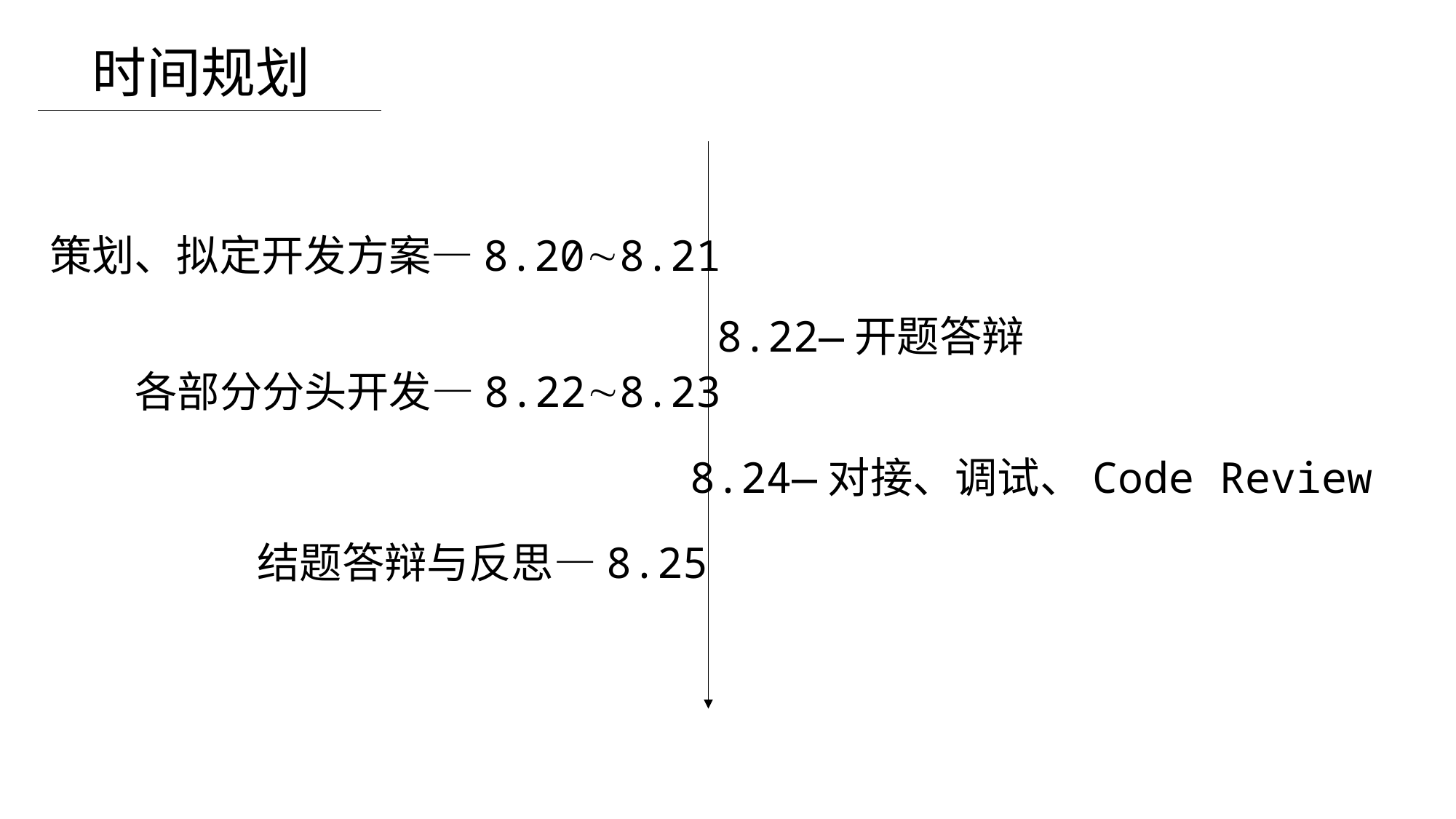

时间规划
策划、拟定开发方案—8.20∼8.21
8.22—开题答辩
各部分分头开发—8.22∼8.23
8.24—对接、调试、Code Review
结题答辩与反思—8.25